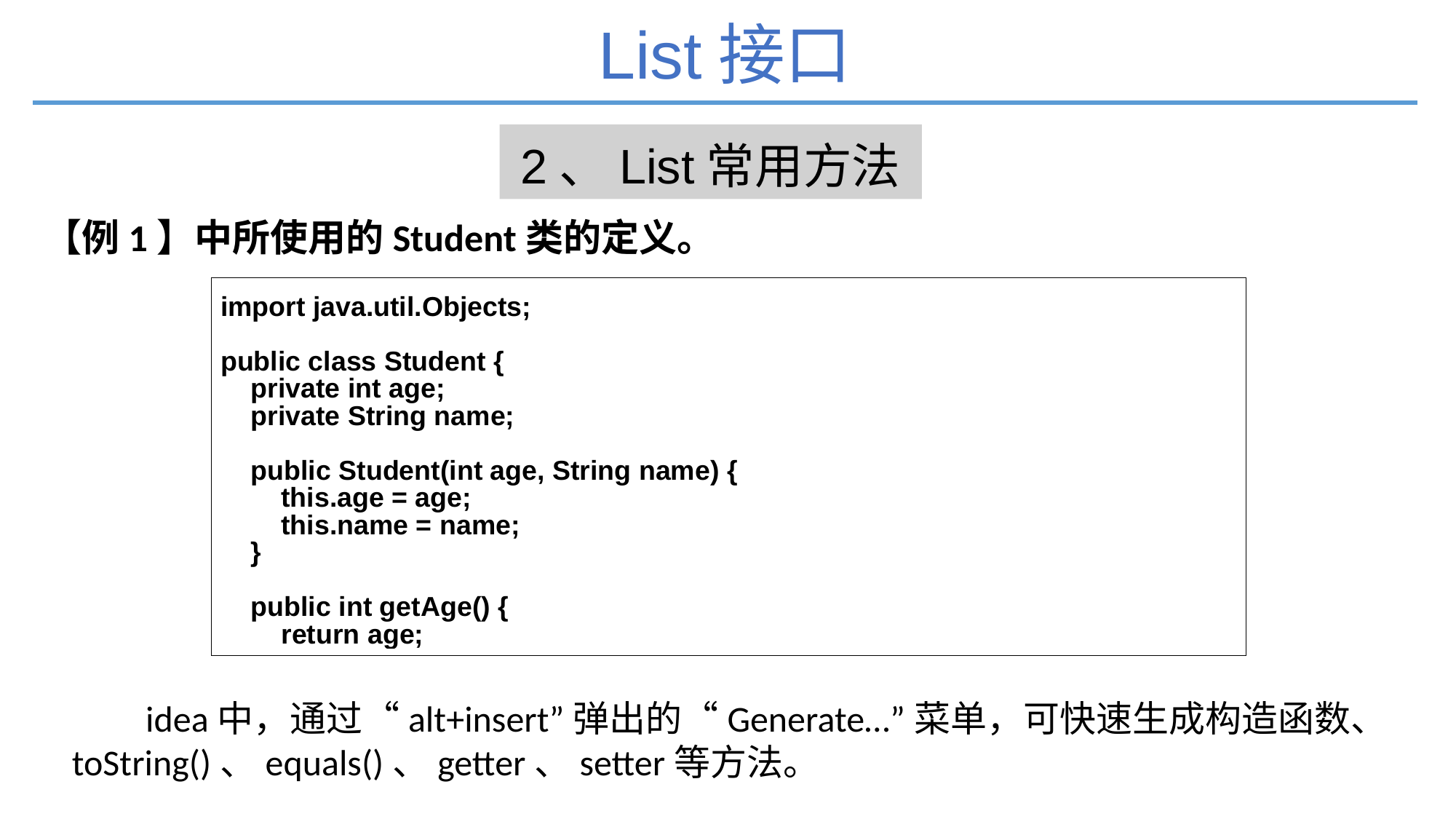

# List接口
2、List常用方法
【例1】中所使用的Student类的定义。
         idea中，通过“alt+insert”弹出的“Generate…”菜单，可快速生成构造函数、toString()、equals()、getter、setter等方法。